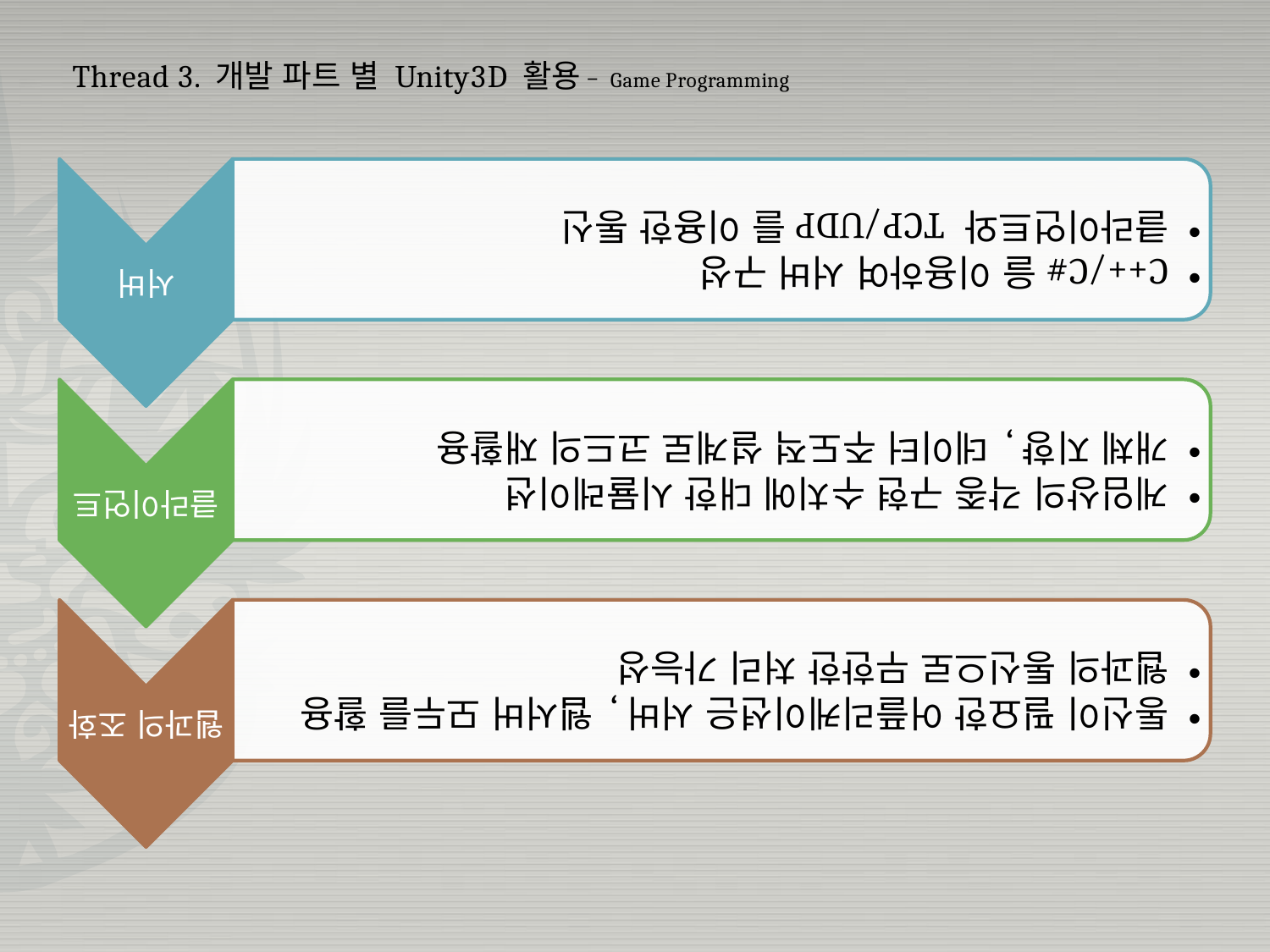

Thread 3. 개발 파트 별 Unity3D 활용 – Game Programming
서버
C++/C#을 이용하여 서버 구성
클라이언트와 TCP/UDP를 이용한 통신
클라이언트
게임상의 각종 구현 수치에 대한 시뮬레이션
개체 지향, 데이터 주도적 설계로 코드의 재활용
웹과의 조화
통신이 필요한 어플리케이션은 서버, 웹서버 모두를 활용
웹과의 통신으로 무한한 처리 가능성